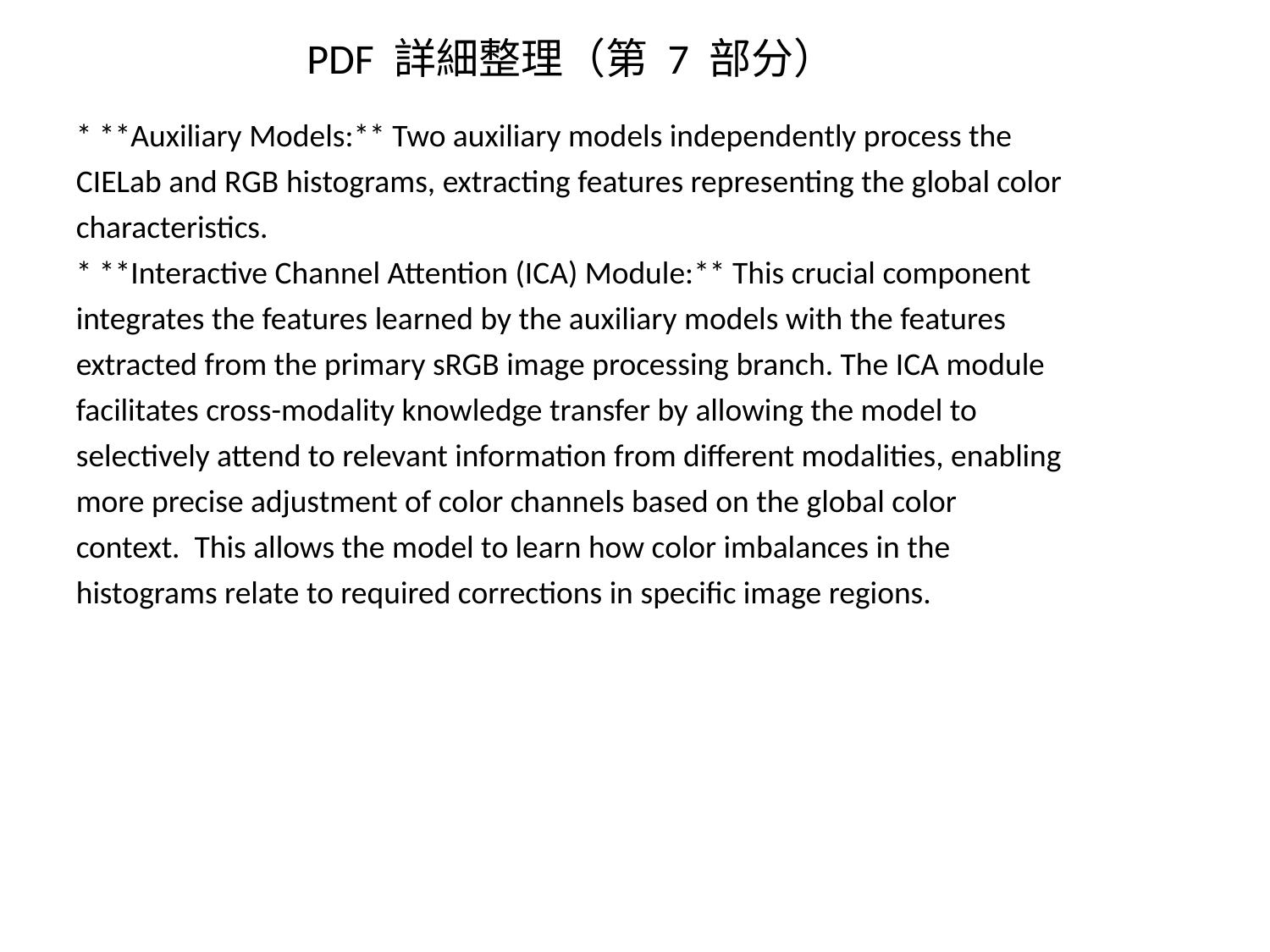

PDF 詳細整理（第 7 部分）

* **Auxiliary Models:** Two auxiliary models independently process the CIELab and RGB histograms, extracting features representing the global color characteristics.
* **Interactive Channel Attention (ICA) Module:** This crucial component integrates the features learned by the auxiliary models with the features extracted from the primary sRGB image processing branch. The ICA module facilitates cross-modality knowledge transfer by allowing the model to selectively attend to relevant information from different modalities, enabling more precise adjustment of color channels based on the global color context.  This allows the model to learn how color imbalances in the histograms relate to required corrections in specific image regions.